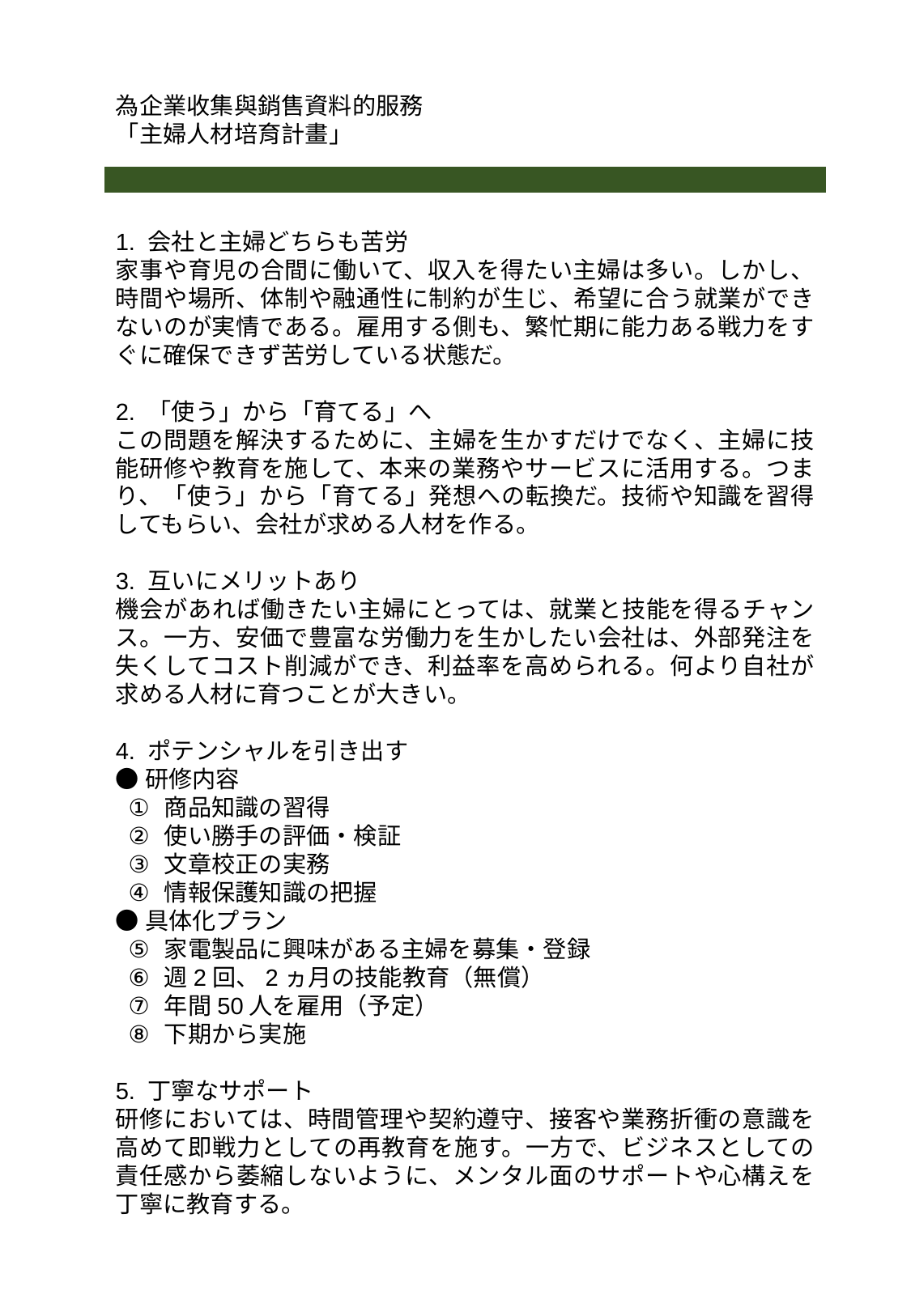

為企業收集與銷售資料的服務
「主婦人材培育計畫」

1. 会社と主婦どちらも苦労
家事や育児の合間に働いて、収入を得たい主婦は多い。しかし、時間や場所、体制や融通性に制約が生じ、希望に合う就業ができないのが実情である。雇用する側も、繁忙期に能力ある戦力をすぐに確保できず苦労している状態だ。

2. 「使う」から「育てる」へ
この問題を解決するために、主婦を生かすだけでなく、主婦に技能研修や教育を施して、本来の業務やサービスに活用する。つまり、「使う」から「育てる」発想への転換だ。技術や知識を習得してもらい、会社が求める人材を作る。

3. 互いにメリットあり
機会があれば働きたい主婦にとっては、就業と技能を得るチャンス。一方、安価で豊富な労働力を生かしたい会社は、外部発注を失くしてコスト削減ができ、利益率を高められる。何より自社が求める人材に育つことが大きい。

4. ポテンシャルを引き出す
●研修内容
商品知識の習得
使い勝手の評価・検証
文章校正の実務
情報保護知識の把握
●具体化プラン
家電製品に興味がある主婦を募集・登録
週2回、2ヵ月の技能教育（無償）
年間50人を雇用（予定）
下期から実施

5. 丁寧なサポート
研修においては、時間管理や契約遵守、接客や業務折衝の意識を高めて即戦力としての再教育を施す。一方で、ビジネスとしての責任感から萎縮しないように、メンタル面のサポートや心構えを丁寧に教育する。